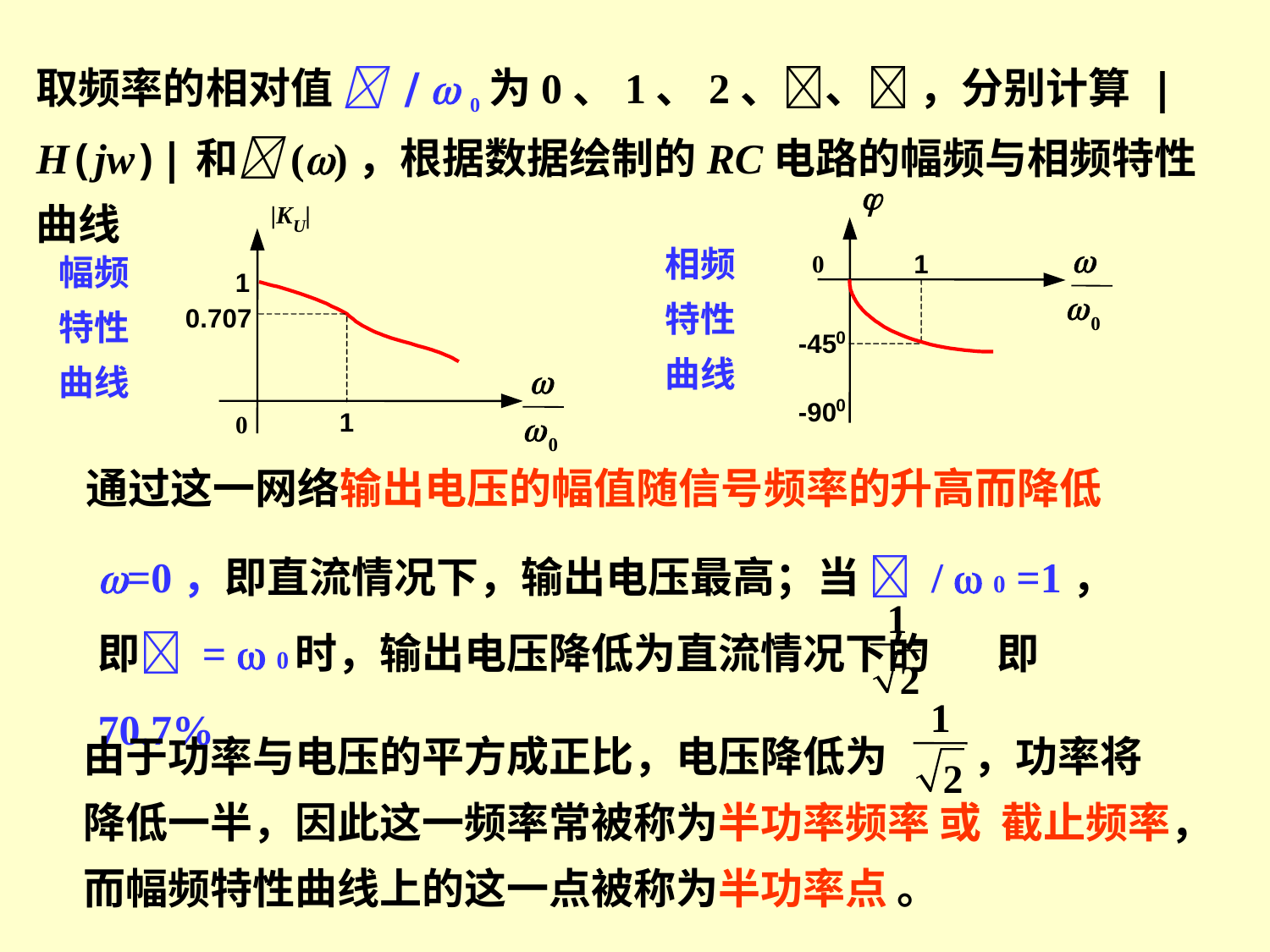

取频率的相对值 ω / ω 0为0、1、2、…、∞ ，分别计算 |H(jw)|和ϕ(ω)，根据数据绘制的RC电路的幅频与相频特性曲线
ϕ

ω
1
0

ω
0
0
-45

0
-90
|K
|
U

1

0.707

ω

1

ω
0
0
相频特性曲线
幅频特性曲线
通过这一网络输出电压的幅值随信号频率的升高而降低
ω=0，即直流情况下，输出电压最高；当 ω / ω 0 =1，即ω = ω 0时，输出电压降低为直流情况下的       即70.7%
1

2
1

2
由于功率与电压的平方成正比，电压降低为         ，功率将降低一半，因此这一频率常被称为半功率频率 或  截止频率，而幅频特性曲线上的这一点被称为半功率点 。